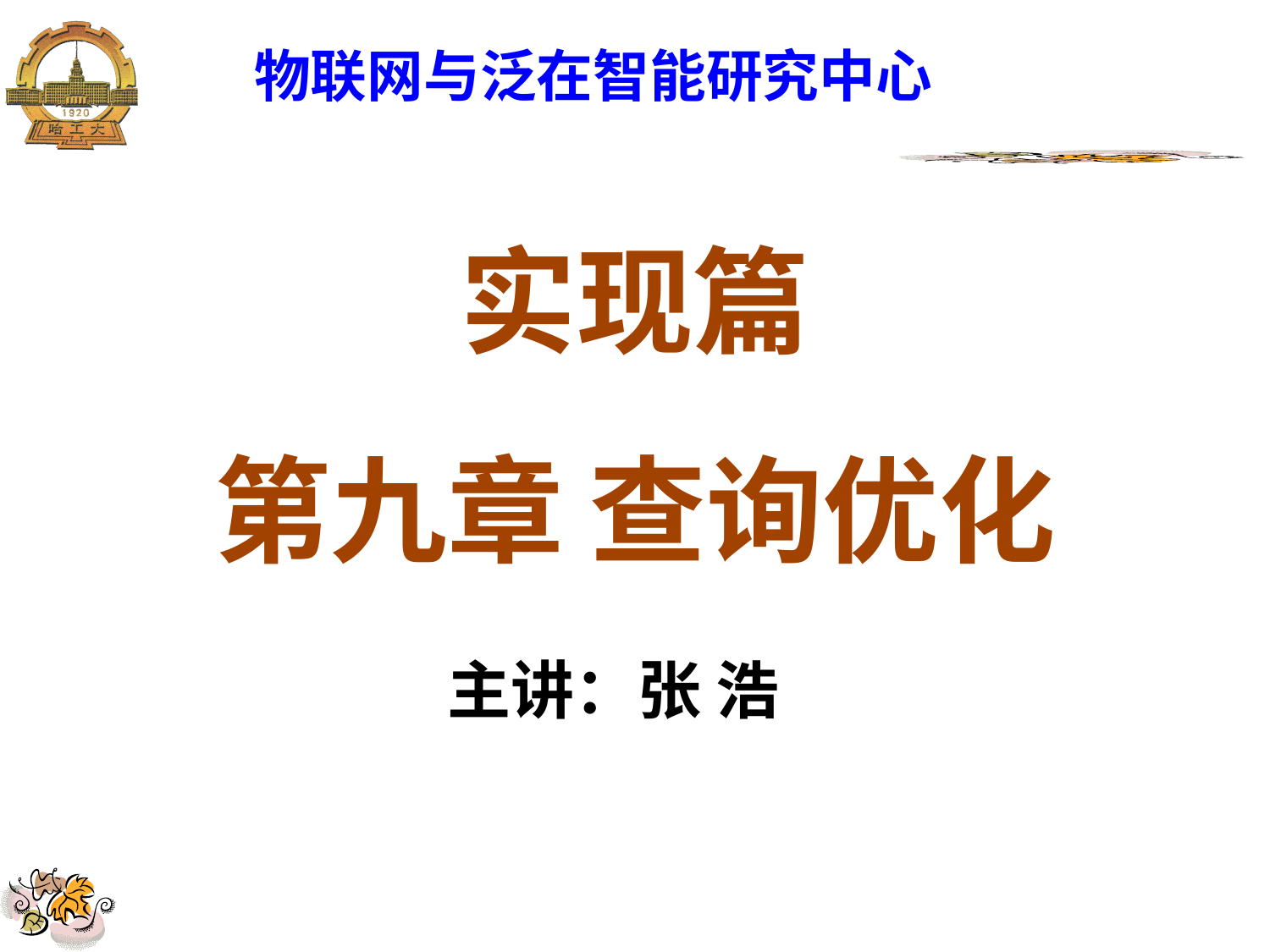

# 物联网与泛在智能研究中心
实现篇
第九章 查询优化
主讲：张 浩